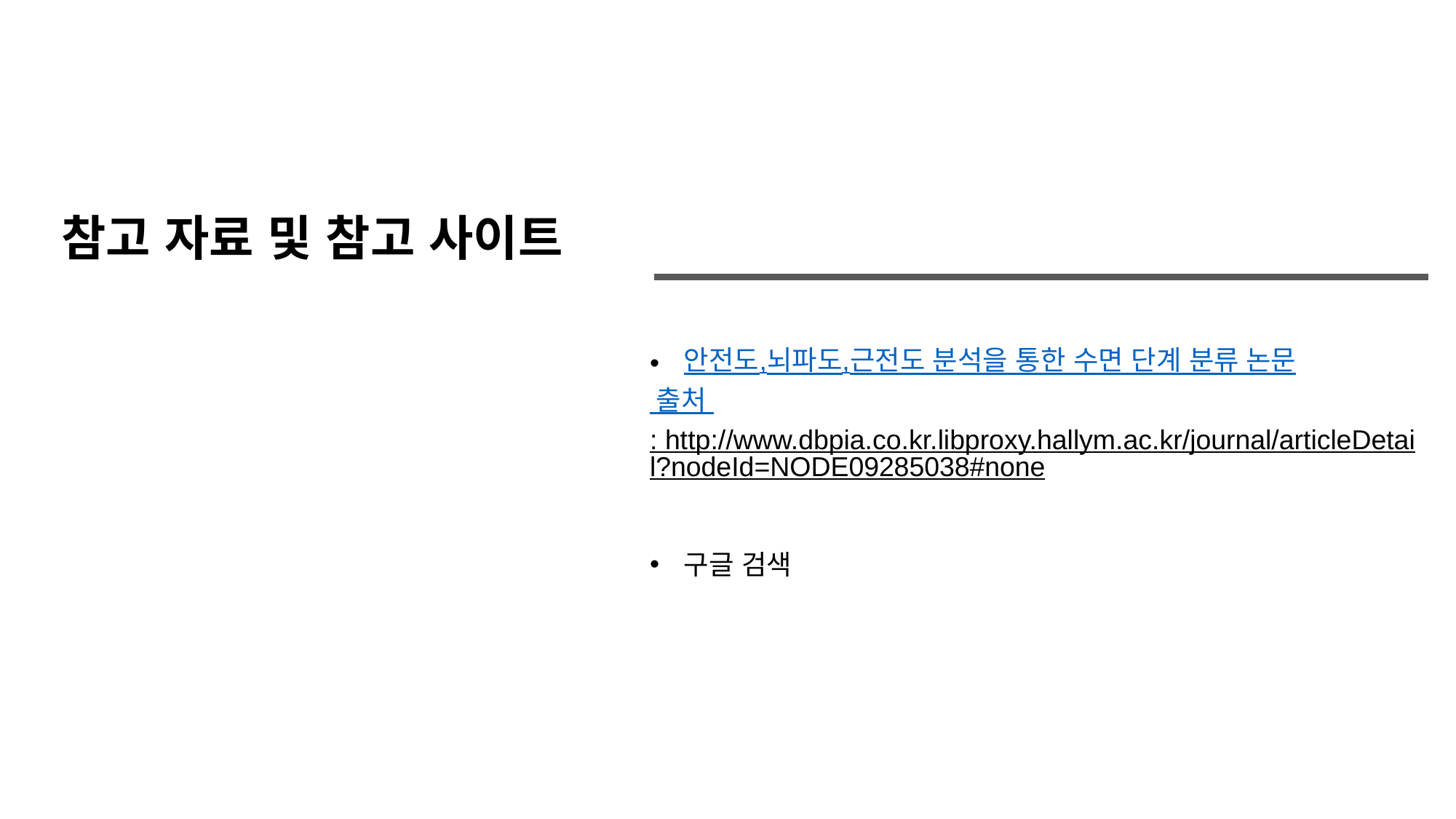

참고 자료 및 참고 사이트

안전도,뇌파도,근전도 분석을 통한 수면 단계 분류 논문
 출처 : http://www.dbpia.co.kr.libproxy.hallym.ac.kr/journal/articleDetail?nodeId=NODE09285038#none

구글 검색